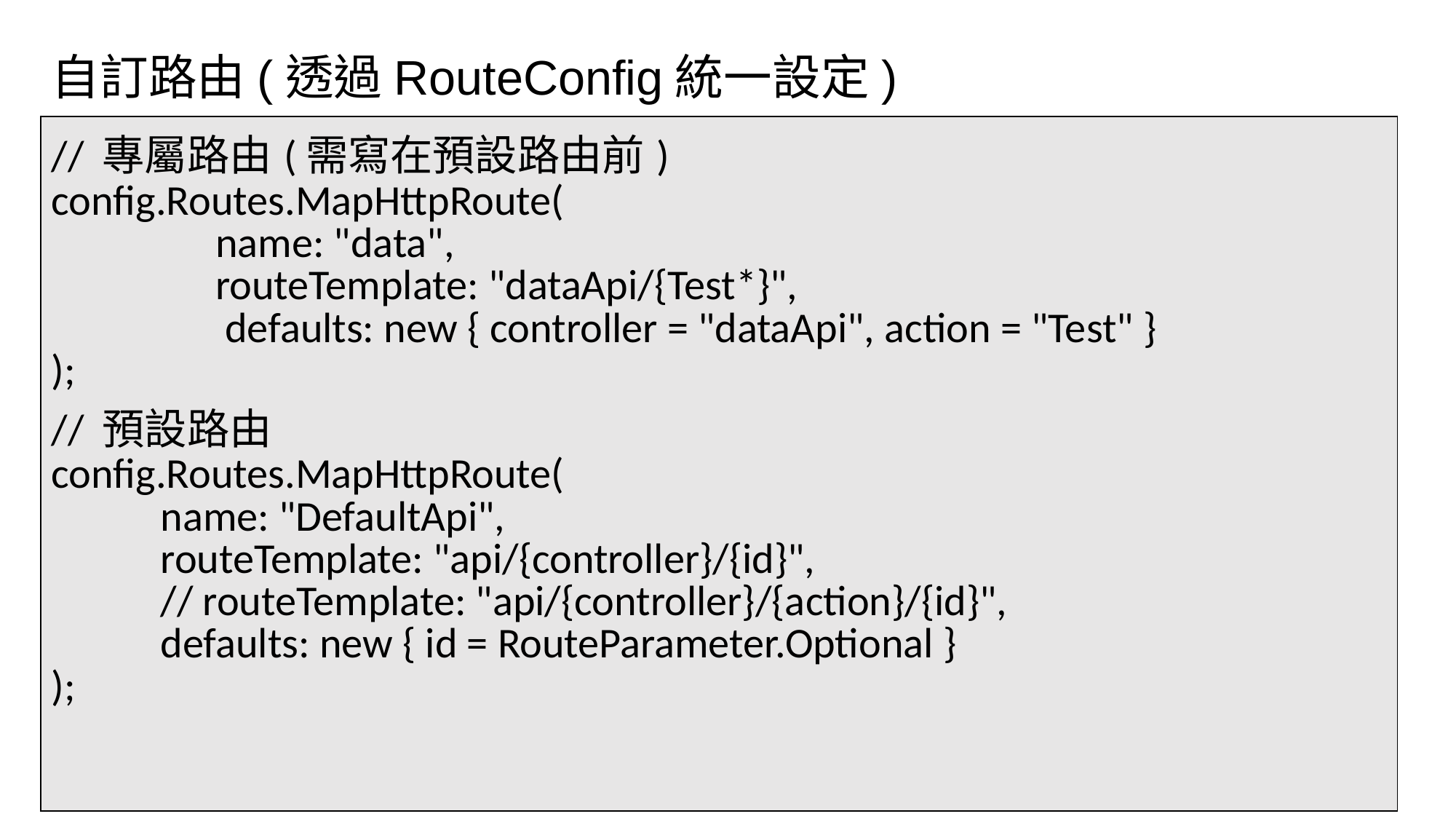

# 自訂路由(透過RouteConfig統一設定)
| // 專屬路由(需寫在預設路由前) config.Routes.MapHttpRoute(                 name: "data",                 routeTemplate: "dataApi/{Test\*}",                  defaults: new { controller = "dataApi", action = "Test" } ); // 預設路由 config.Routes.MapHttpRoute( name: "DefaultApi", routeTemplate: "api/{controller}/{id}", // routeTemplate: "api/{controller}/{action}/{id}", defaults: new { id = RouteParameter.Optional } ); |
| --- |